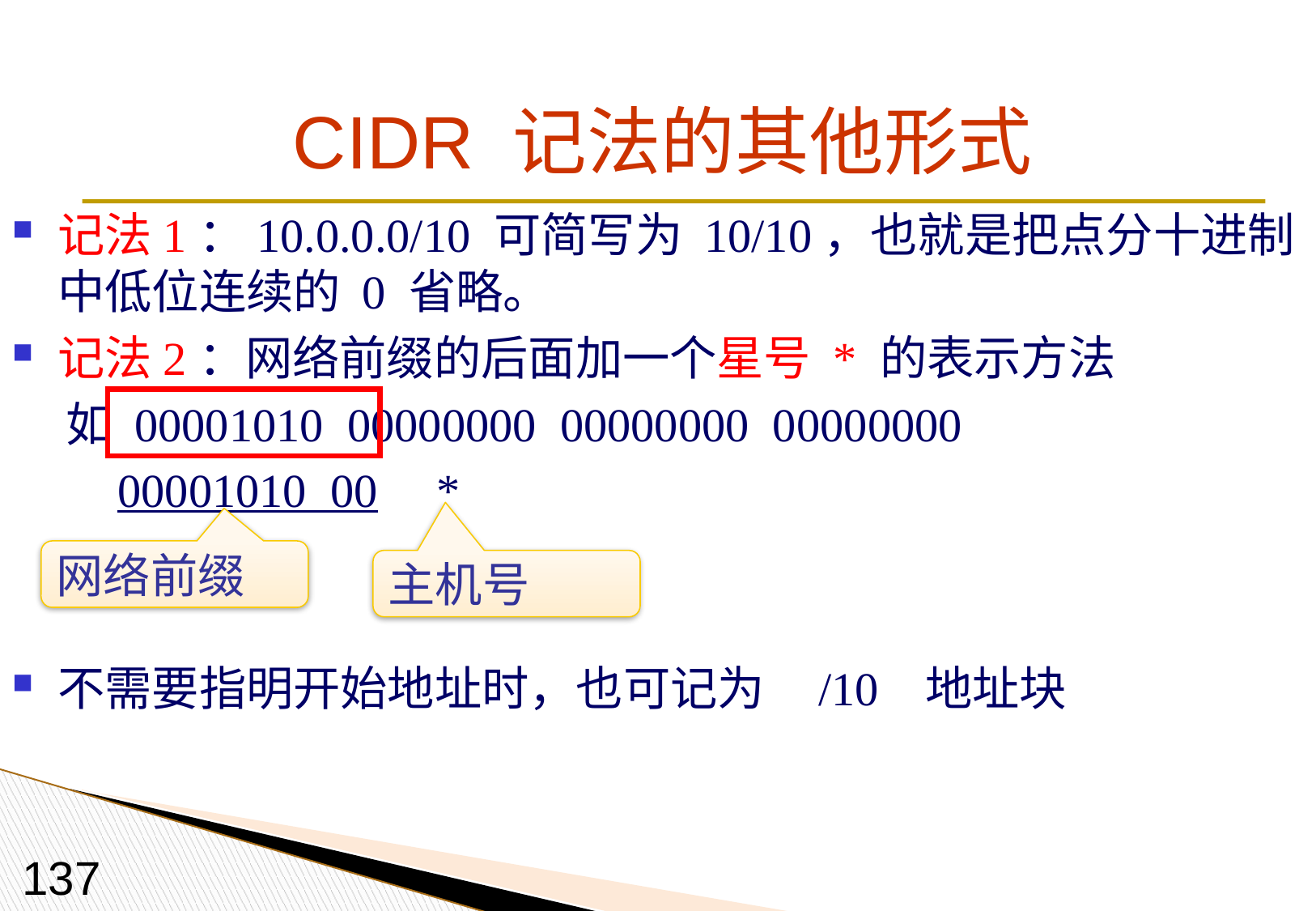

# CIDR 记法的其他形式
记法1：10.0.0.0/10 可简写为 10/10，也就是把点分十进制中低位连续的 0 省略。
记法2：网络前缀的后面加一个星号 * 的表示方法
    如 00001010  00000000  00000000  00000000
         00001010  00     *

不需要指明开始地址时，也可记为    /10   地址块

网络前缀
主机号
137